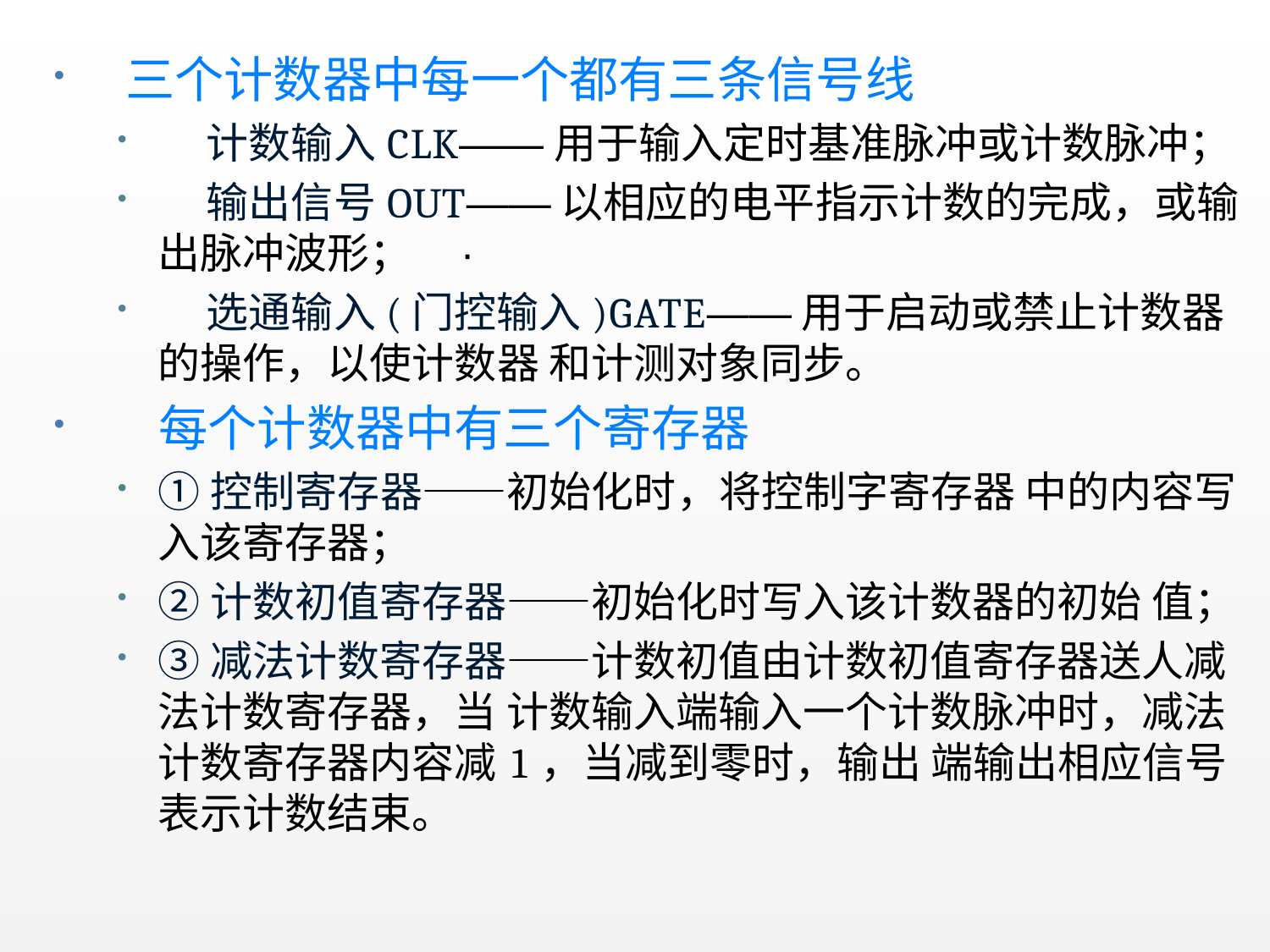

三个计数器中每一个都有三条信号线
    计数输入CLK——用于输入定时基准脉冲或计数脉冲；
    输出信号OUT——以相应的电平指示计数的完成，或输出脉冲波形；    ·
    选通输入(门控输入)GATE——用于启动或禁止计数器的操作，以使计数器 和计测对象同步。
    每个计数器中有三个寄存器
①控制寄存器——初始化时，将控制字寄存器 中的内容写入该寄存器；
②计数初值寄存器——初始化时写入该计数器的初始 值；
③减法计数寄存器——计数初值由计数初值寄存器送人减法计数寄存器，当 计数输入端输入一个计数脉冲时，减法计数寄存器内容减1，当减到零时，输出 端输出相应信号表示计数结束。